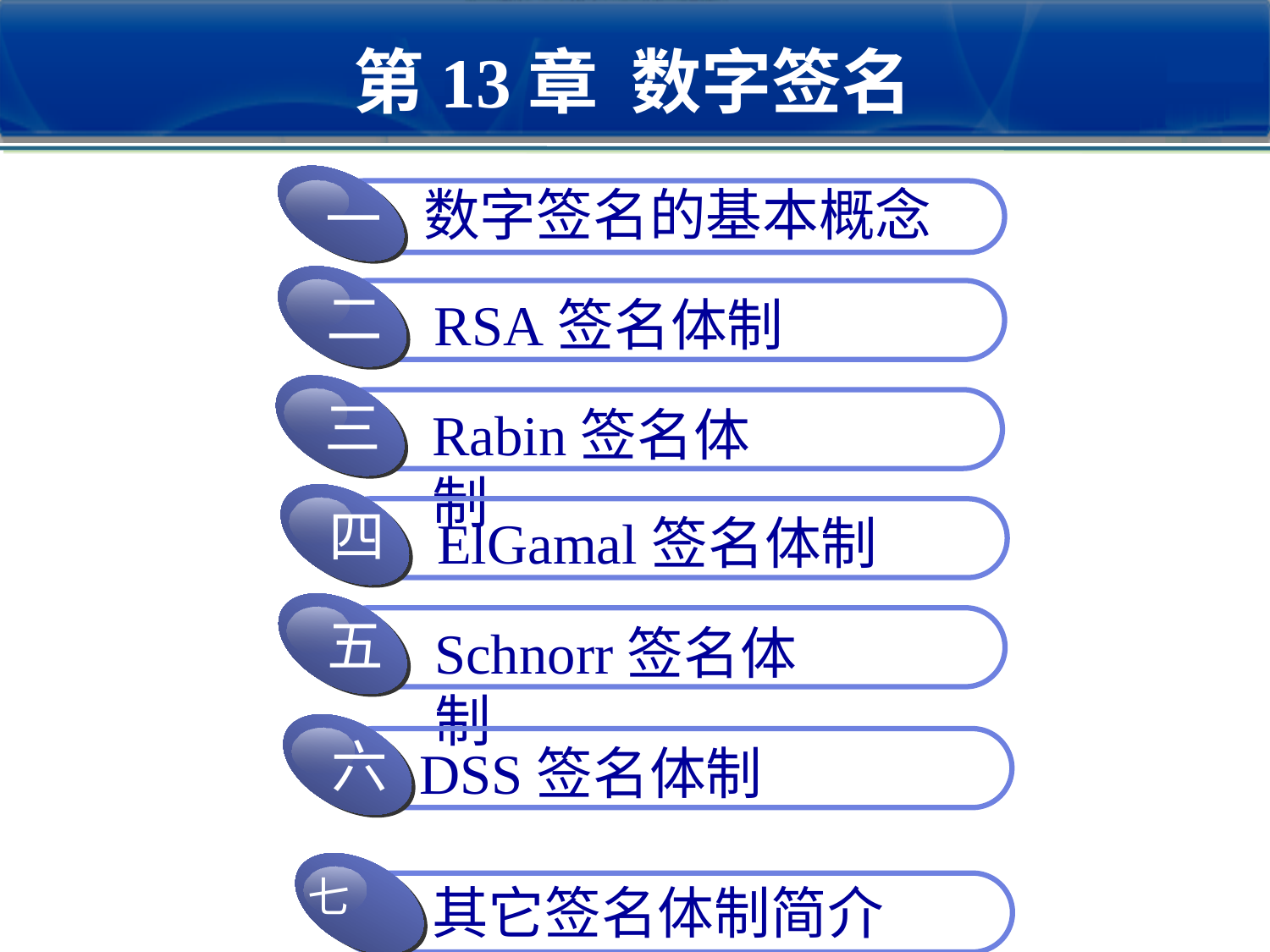

第13章  数字签名
数字签名的基本概念

一
一

二

RSA签名体制

三

Rabin签名体制

四

ElGamal签名体制

五

Schnorr签名体制

六

DSS签名体制

七
其它签名体制简介